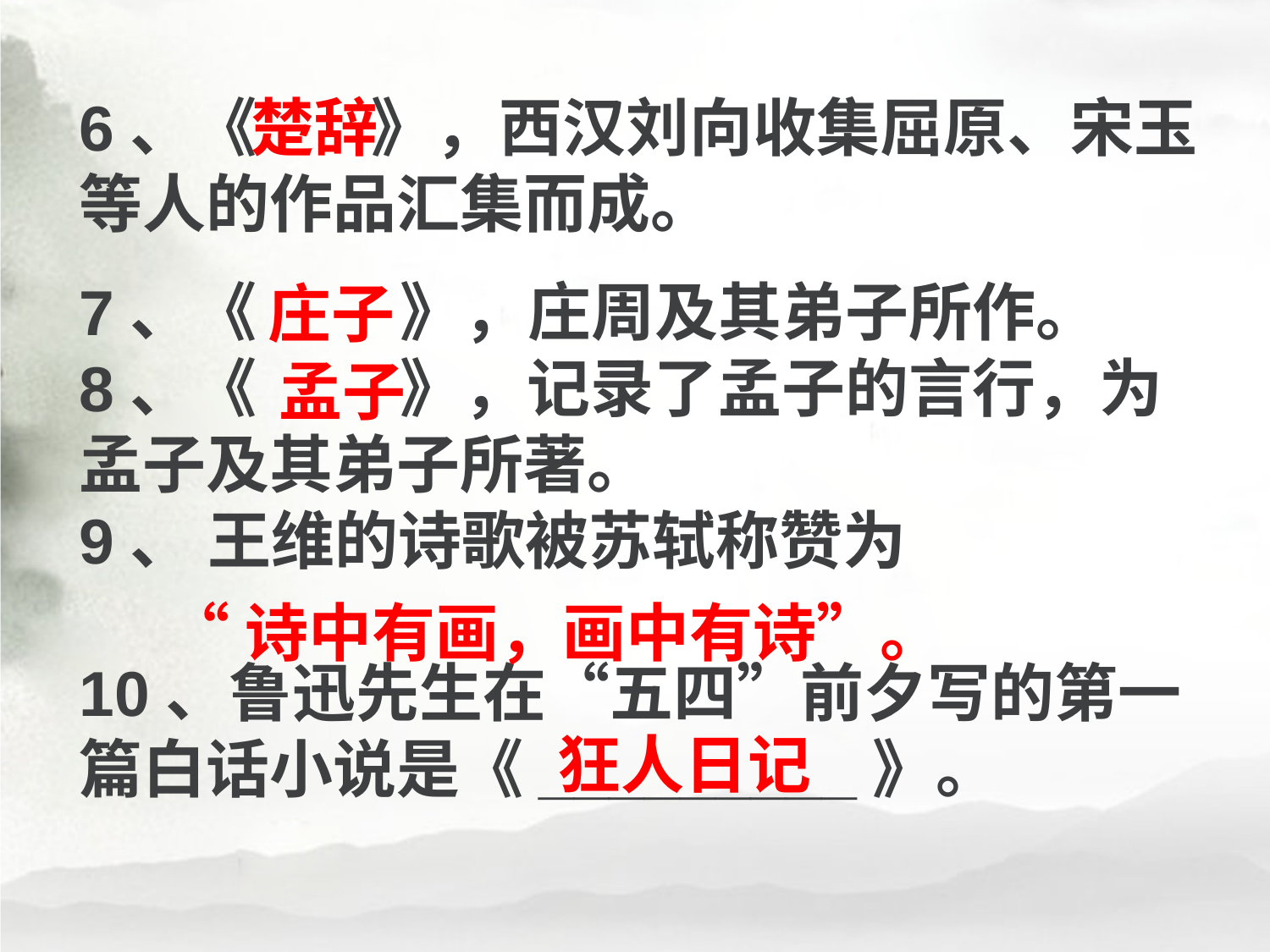

6、《        》，西汉刘向收集屈原、宋玉等人的作品汇集而成。
7、《          》，庄周及其弟子所作。
8、《          》，记录了孟子的言行，为孟子及其弟子所著。
9、 王维的诗歌被苏轼称赞为

10、鲁迅先生在“五四”前夕写的第一篇白话小说是《_________》。

楚辞
庄子
孟子
“诗中有画，画中有诗”。
狂人日记